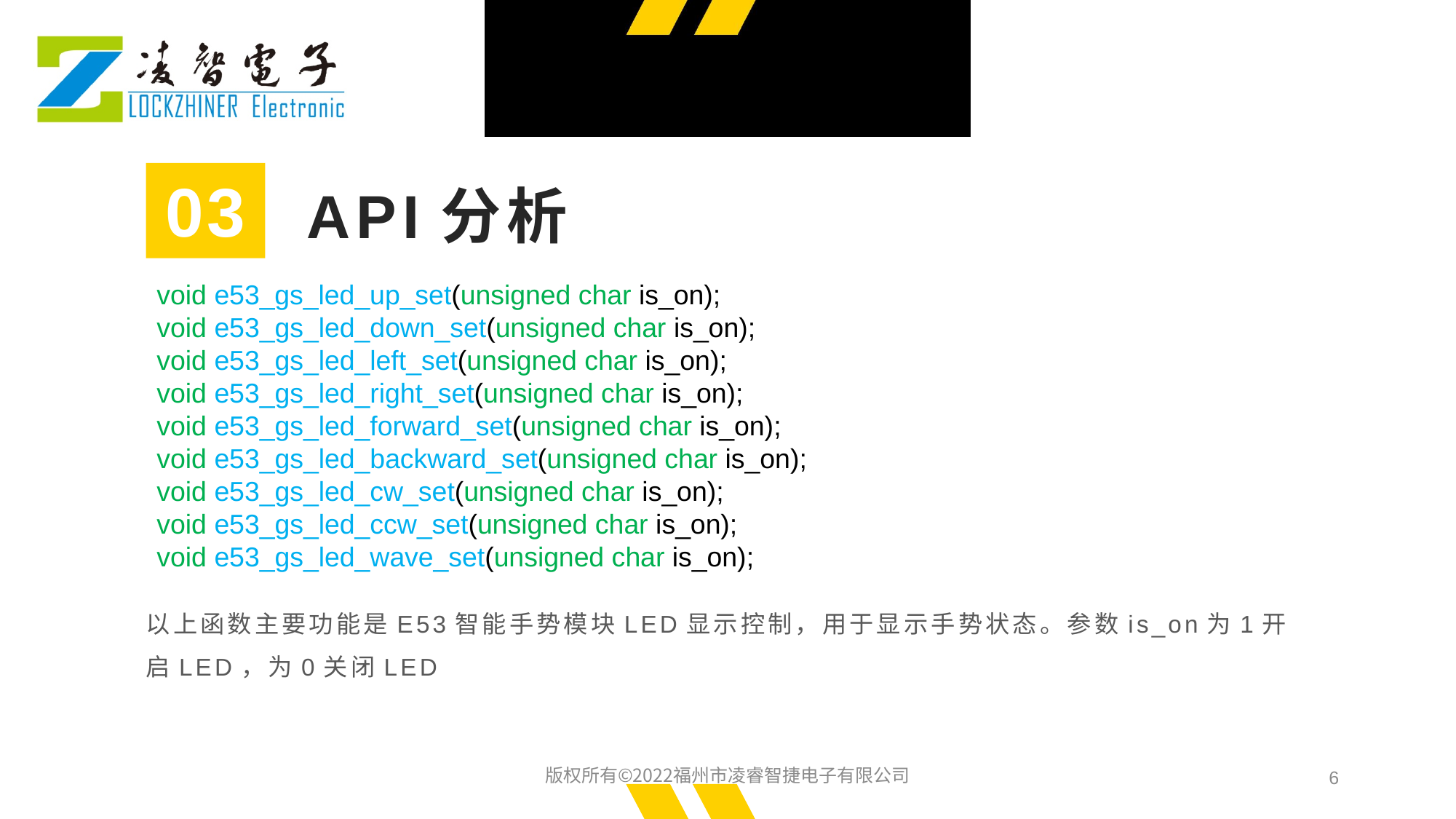

03
API分析
void e53_gs_led_up_set(unsigned char is_on);
void e53_gs_led_down_set(unsigned char is_on);
void e53_gs_led_left_set(unsigned char is_on);
void e53_gs_led_right_set(unsigned char is_on);
void e53_gs_led_forward_set(unsigned char is_on);
void e53_gs_led_backward_set(unsigned char is_on);
void e53_gs_led_cw_set(unsigned char is_on);
void e53_gs_led_ccw_set(unsigned char is_on);
void e53_gs_led_wave_set(unsigned char is_on);
以上函数主要功能是E53智能手势模块LED显示控制，用于显示手势状态。参数is_on为1开启LED，为0关闭LED
版权所有©2022福州市凌睿智捷电子有限公司
6